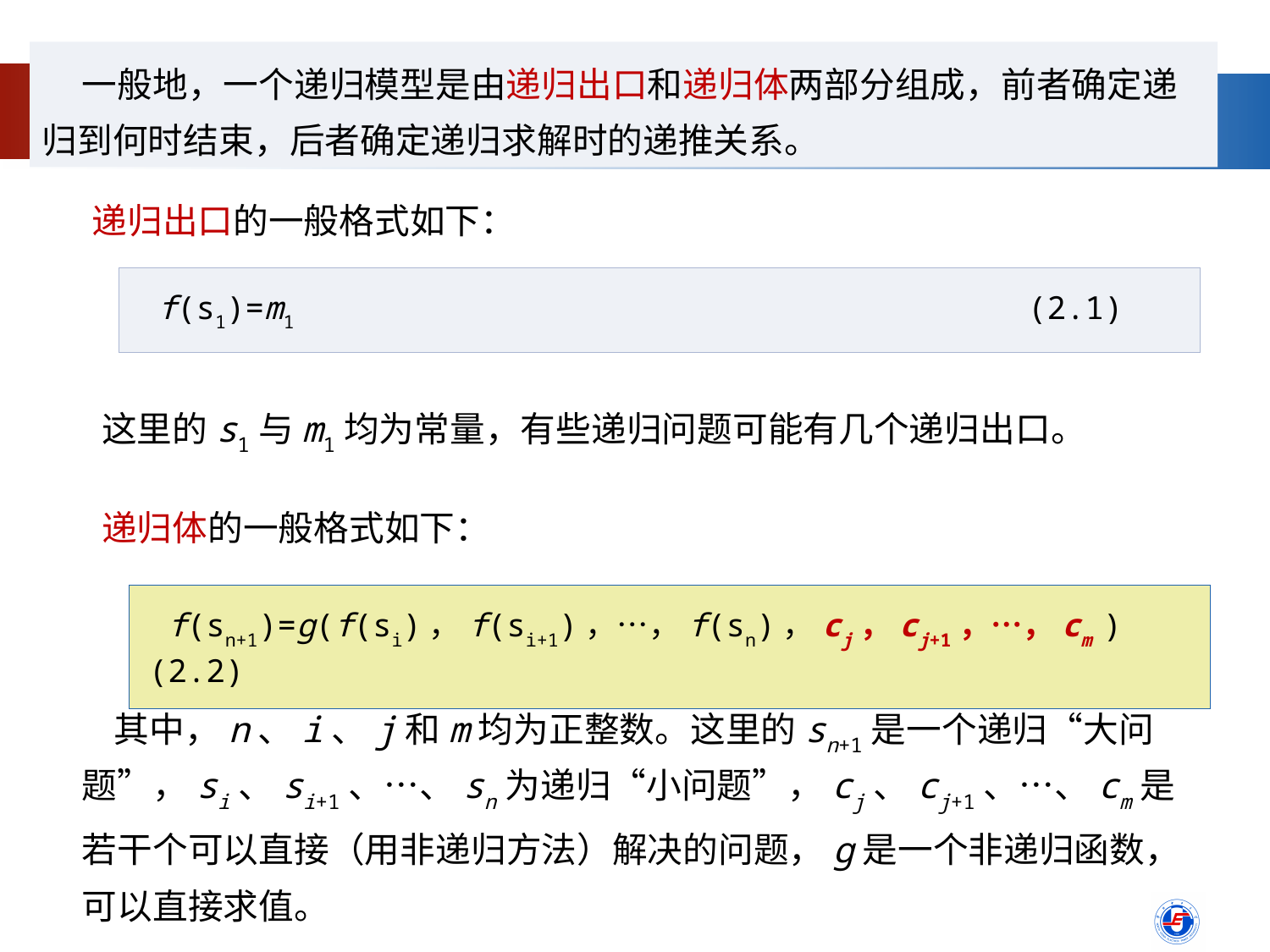

一般地，一个递归模型是由递归出口和递归体两部分组成，前者确定递归到何时结束，后者确定递归求解时的递推关系。
递归出口的一般格式如下：
 f(s1)=m1	     					(2.1)
这里的s1与m1均为常量，有些递归问题可能有几个递归出口。
递归体的一般格式如下：
 f(sn+1)=g(f(si)，f(si+1)，…，f(sn)，cj，cj+1，…，cm ) 	(2.2)
   其中，n、i、j和m均为正整数。这里的sn+1是一个递归“大问题”，si、si+1、…、sn为递归“小问题”，cj、cj+1、…、cm是若干个可以直接（用非递归方法）解决的问题，g是一个非递归函数，可以直接求值。